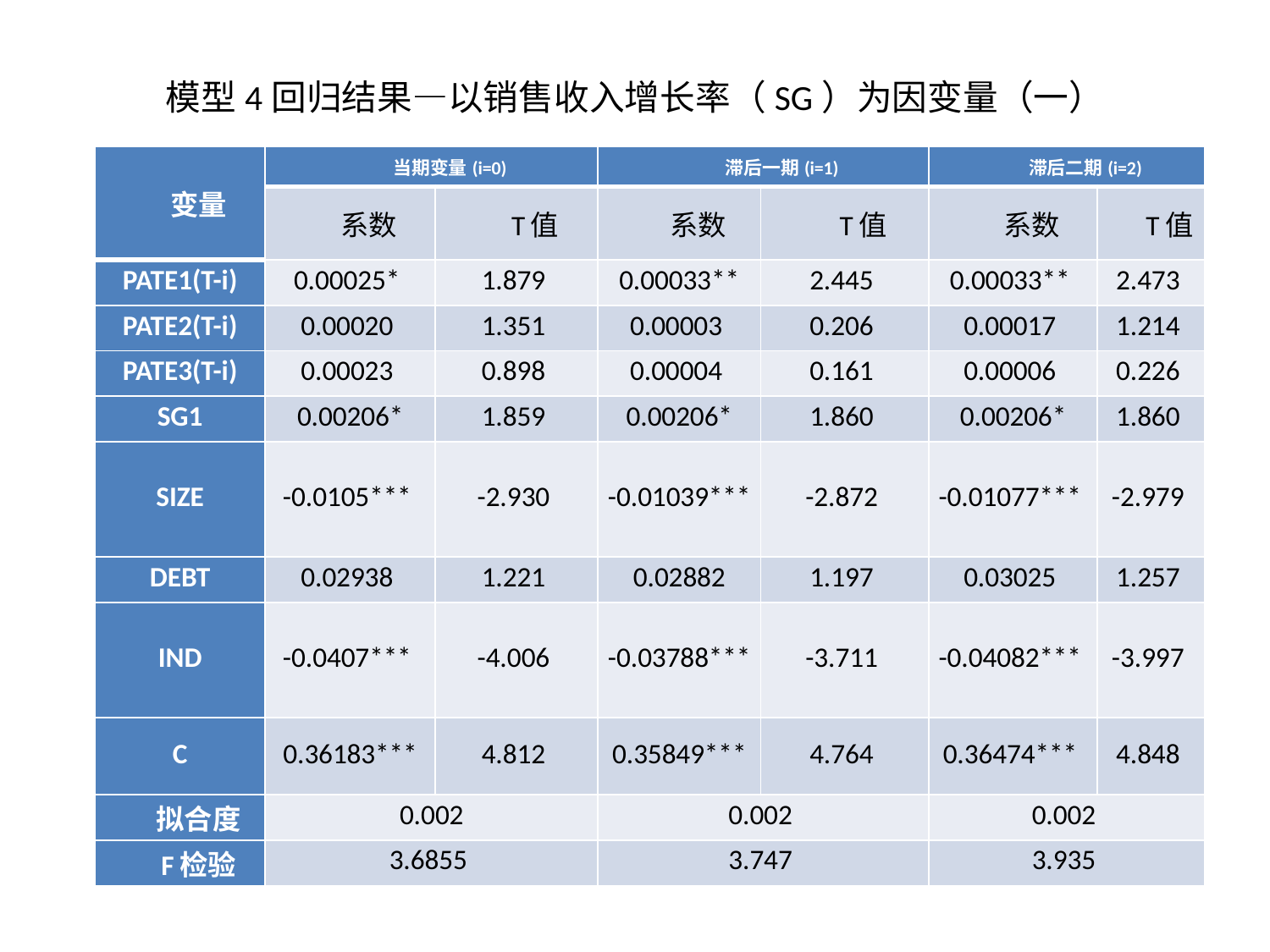

# 模型4回归结果—以销售收入增长率（SG）为因变量（一）
| 变量 | 当期变量(i=0) |  | 滞后一期(i=1) |  | 滞后二期(i=2) |  |
| --- | --- | --- | --- | --- | --- | --- |
|  | 系数 | T值 | 系数 | T值 | 系数 | T值 |
| PATE1(T-i) | 0.00025\* | 1.879 | 0.00033\*\* | 2.445 | 0.00033\*\* | 2.473 |
| PATE2(T-i) | 0.00020 | 1.351 | 0.00003 | 0.206 | 0.00017 | 1.214 |
| PATE3(T-i) | 0.00023 | 0.898 | 0.00004 | 0.161 | 0.00006 | 0.226 |
| SG1 | 0.00206\* | 1.859 | 0.00206\* | 1.860 | 0.00206\* | 1.860 |
| SIZE | -0.0105\*\*\* | -2.930 | -0.01039\*\*\* | -2.872 | -0.01077\*\*\* | -2.979 |
| DEBT | 0.02938 | 1.221 | 0.02882 | 1.197 | 0.03025 | 1.257 |
| IND | -0.0407\*\*\* | -4.006 | -0.03788\*\*\* | -3.711 | -0.04082\*\*\* | -3.997 |
| C | 0.36183\*\*\* | 4.812 | 0.35849\*\*\* | 4.764 | 0.36474\*\*\* | 4.848 |
| 拟合度 | 0.002 |  | 0.002 |  | 0.002 |  |
| F检验 | 3.6855 |  | 3.747 |  | 3.935 |  |